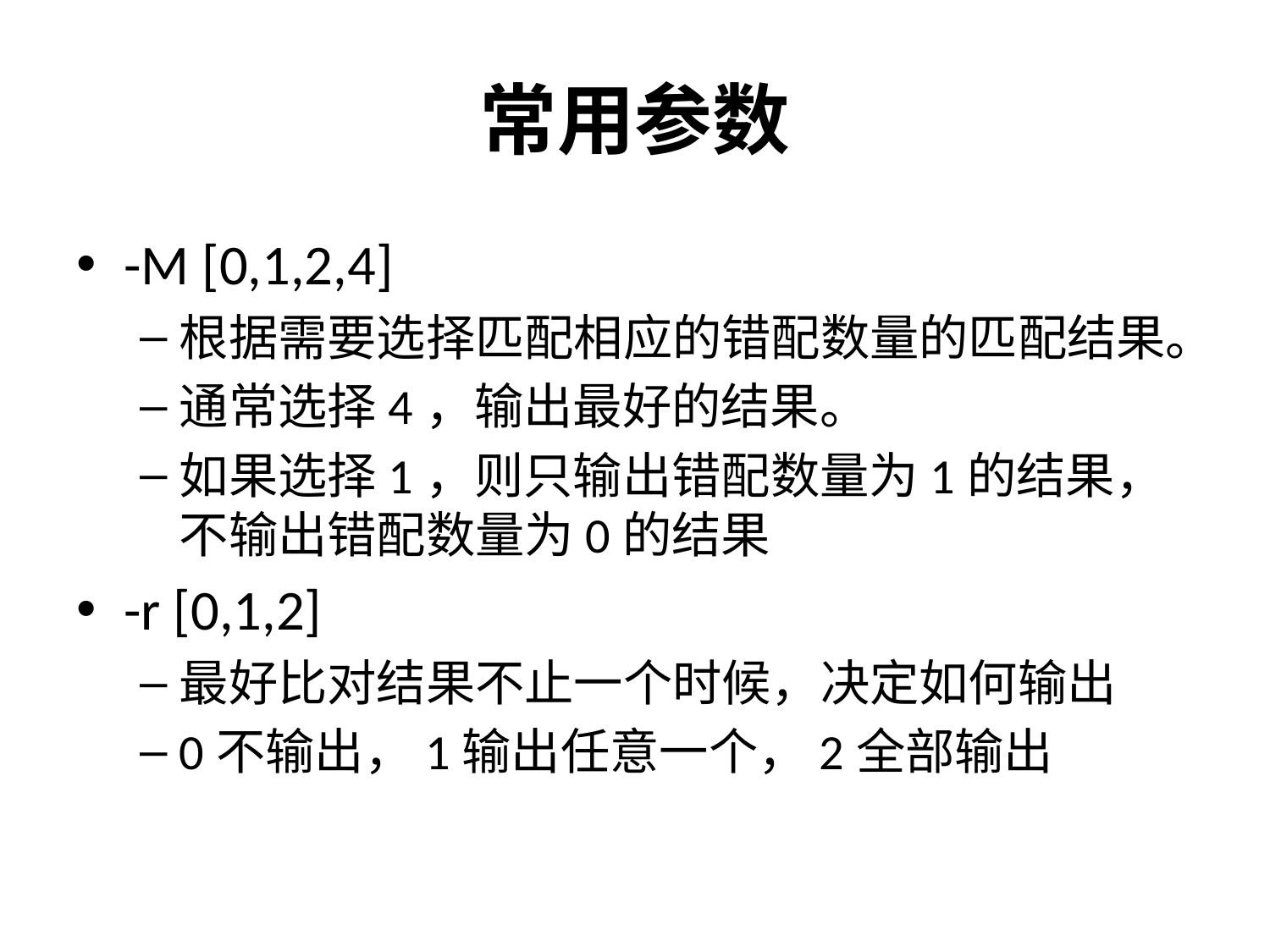

# 常用参数
-M [0,1,2,4]
根据需要选择匹配相应的错配数量的匹配结果。
通常选择4，输出最好的结果。
如果选择1，则只输出错配数量为1的结果，不输出错配数量为0的结果
-r [0,1,2]
最好比对结果不止一个时候，决定如何输出
0不输出，1输出任意一个，2全部输出